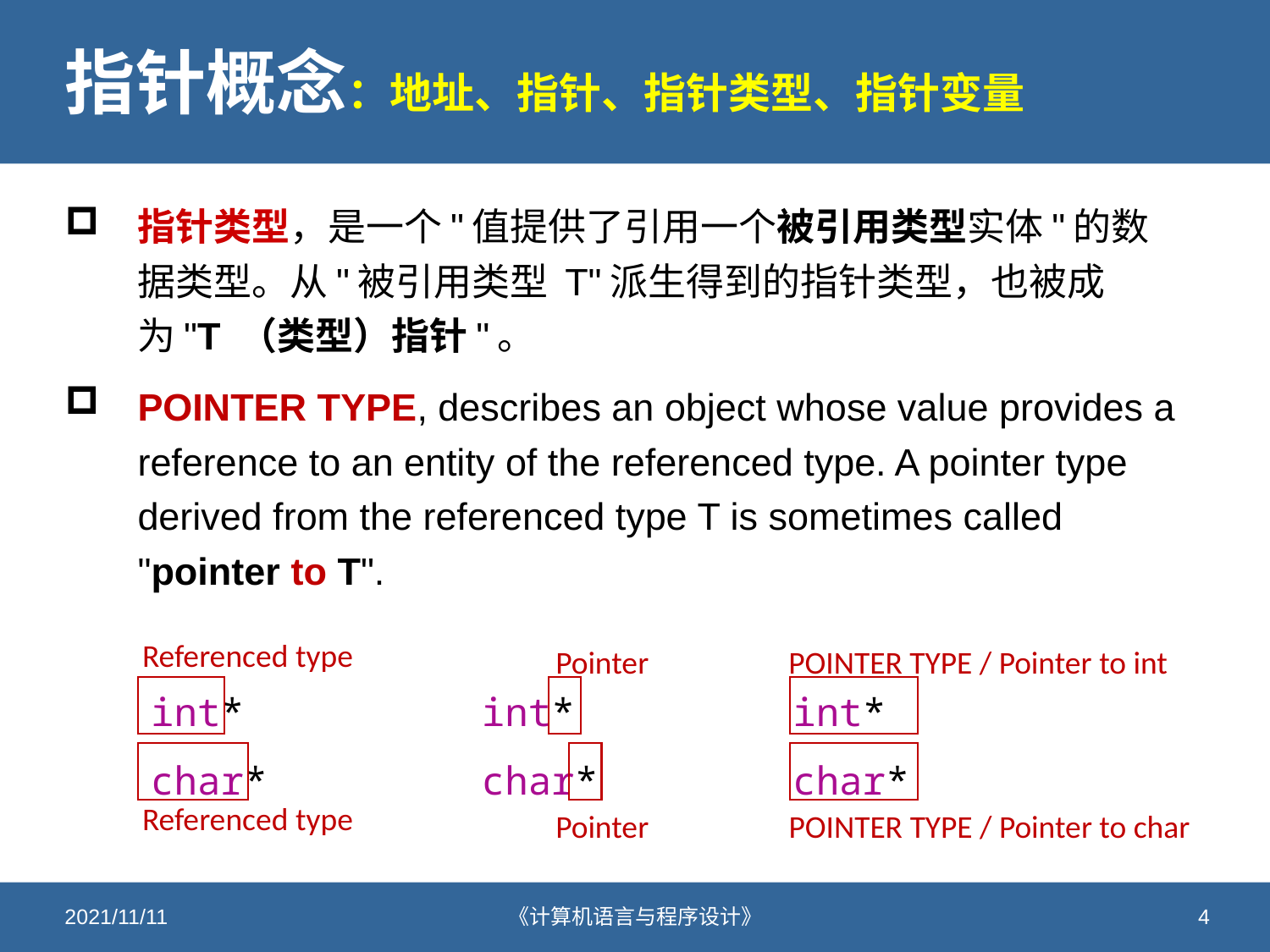

# 指针概念：地址、指针、指针类型、指针变量
指针类型，是一个"值提供了引用一个被引用类型实体"的数据类型。从"被引用类型 T"派生得到的指针类型，也被成为"T （类型）指针"。
POINTER TYPE, describes an object whose value provides a reference to an entity of the referenced type. A pointer type derived from the referenced type T is sometimes called "pointer to T".
Referenced type
Pointer
POINTER TYPE / Pointer to int
int*
char*

int*
char*

int*
char*

Referenced type
Pointer
POINTER TYPE / Pointer to char
2021/11/11
《计算机语言与程序设计》
4